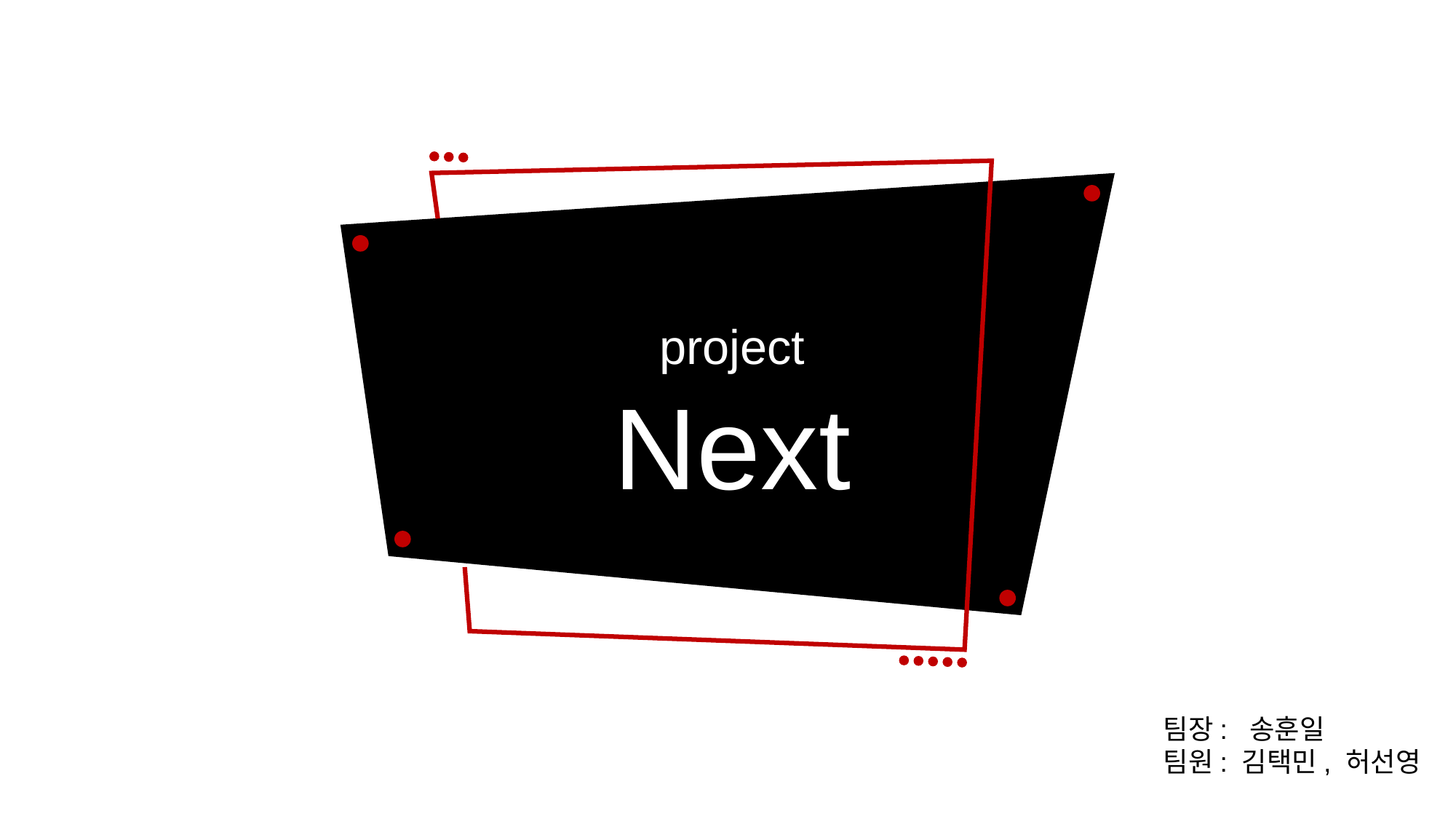

project
Next
팀장:  송훈일
팀원: 김택민, 허선영